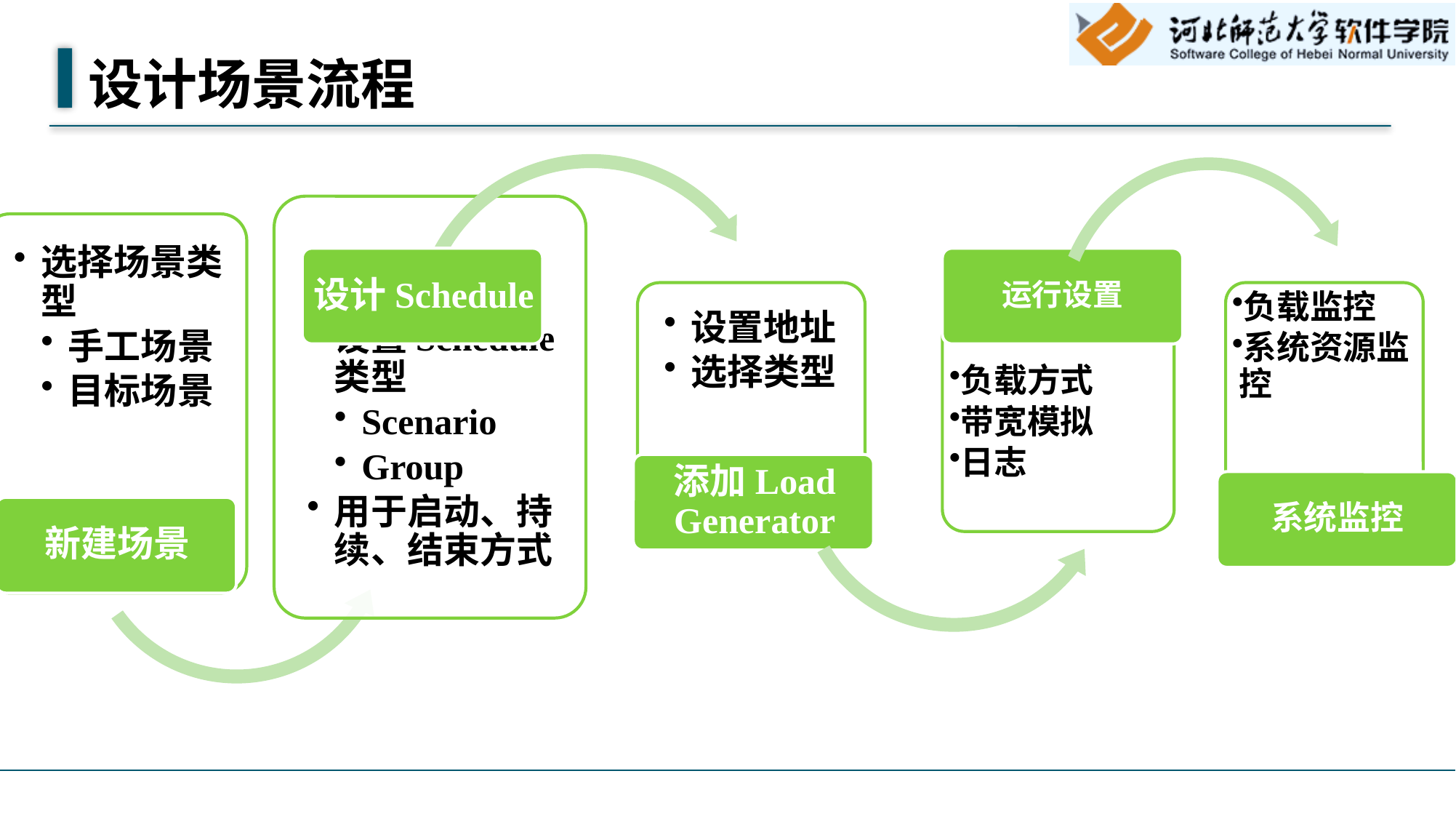

# 设计场景流程

选择场景类型
手工场景
目标场景
新建场景
设置Schedule类型
Scenario
Group
用于启动、持续、结束方式
设计Schedule
设置地址
选择类型
添加Load Generator

运行设置

负载监控
系统资源监控

负载方式
带宽模拟
日志

系统监控